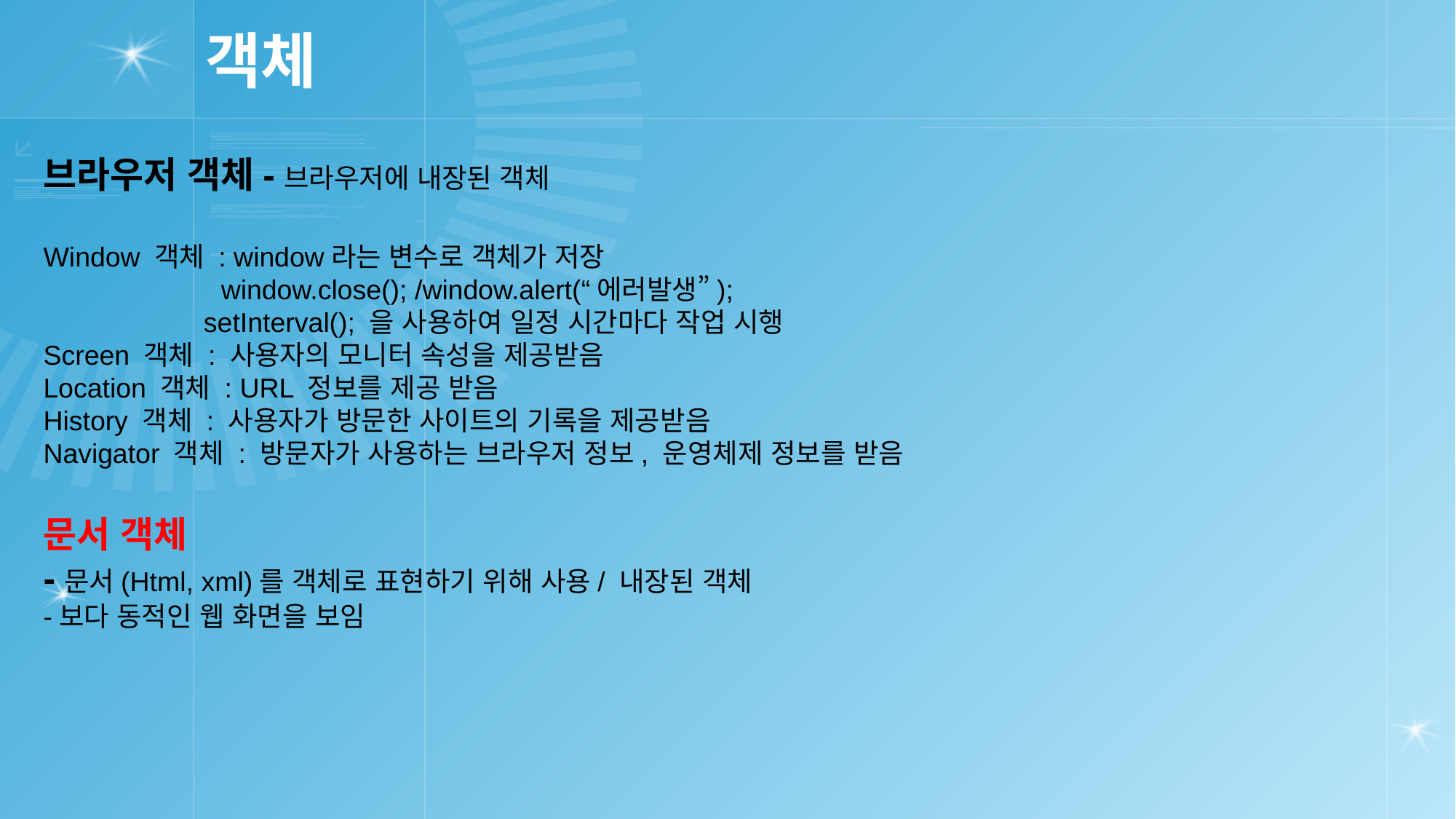

# 객체
브라우저 객체-브라우저에 내장된 객체

Window 객체 : window라는 변수로 객체가 저장
	         window.close(); /window.alert(“에러발생”);
                     setInterval(); 을 사용하여 일정 시간마다 작업 시행
Screen 객체 : 사용자의 모니터 속성을 제공받음
Location 객체 : URL 정보를 제공 받음
History 객체 : 사용자가 방문한 사이트의 기록을 제공받음
Navigator 객체 : 방문자가 사용하는 브라우저 정보, 운영체제 정보를 받음
문서 객체
-문서(Html, xml)를 객체로 표현하기 위해 사용/ 내장된 객체
-보다 동적인 웹 화면을 보임